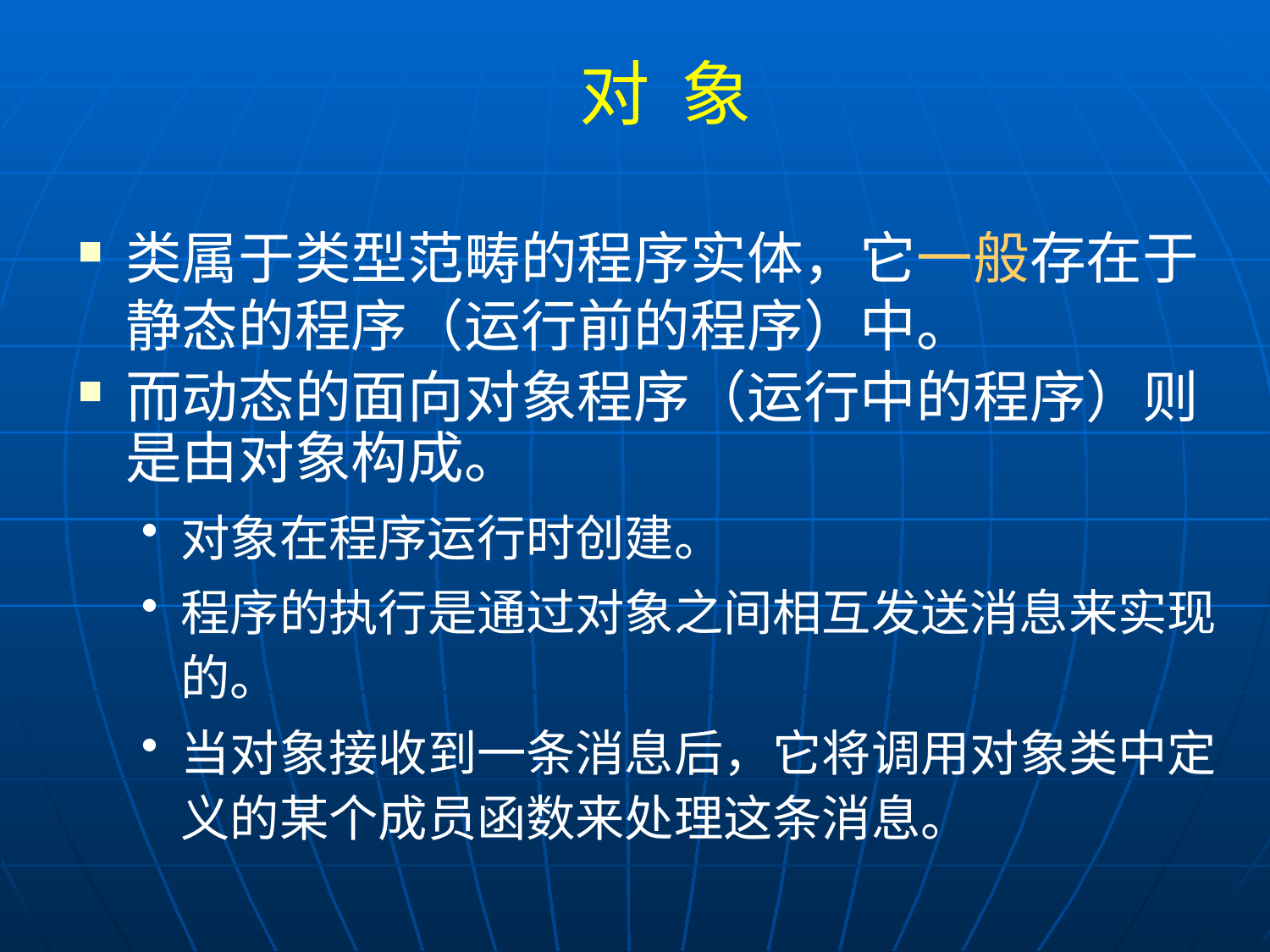

# 对  象
类属于类型范畴的程序实体，它一般存在于静态的程序（运行前的程序）中。
而动态的面向对象程序（运行中的程序）则是由对象构成。
对象在程序运行时创建。
程序的执行是通过对象之间相互发送消息来实现的。
当对象接收到一条消息后，它将调用对象类中定义的某个成员函数来处理这条消息。